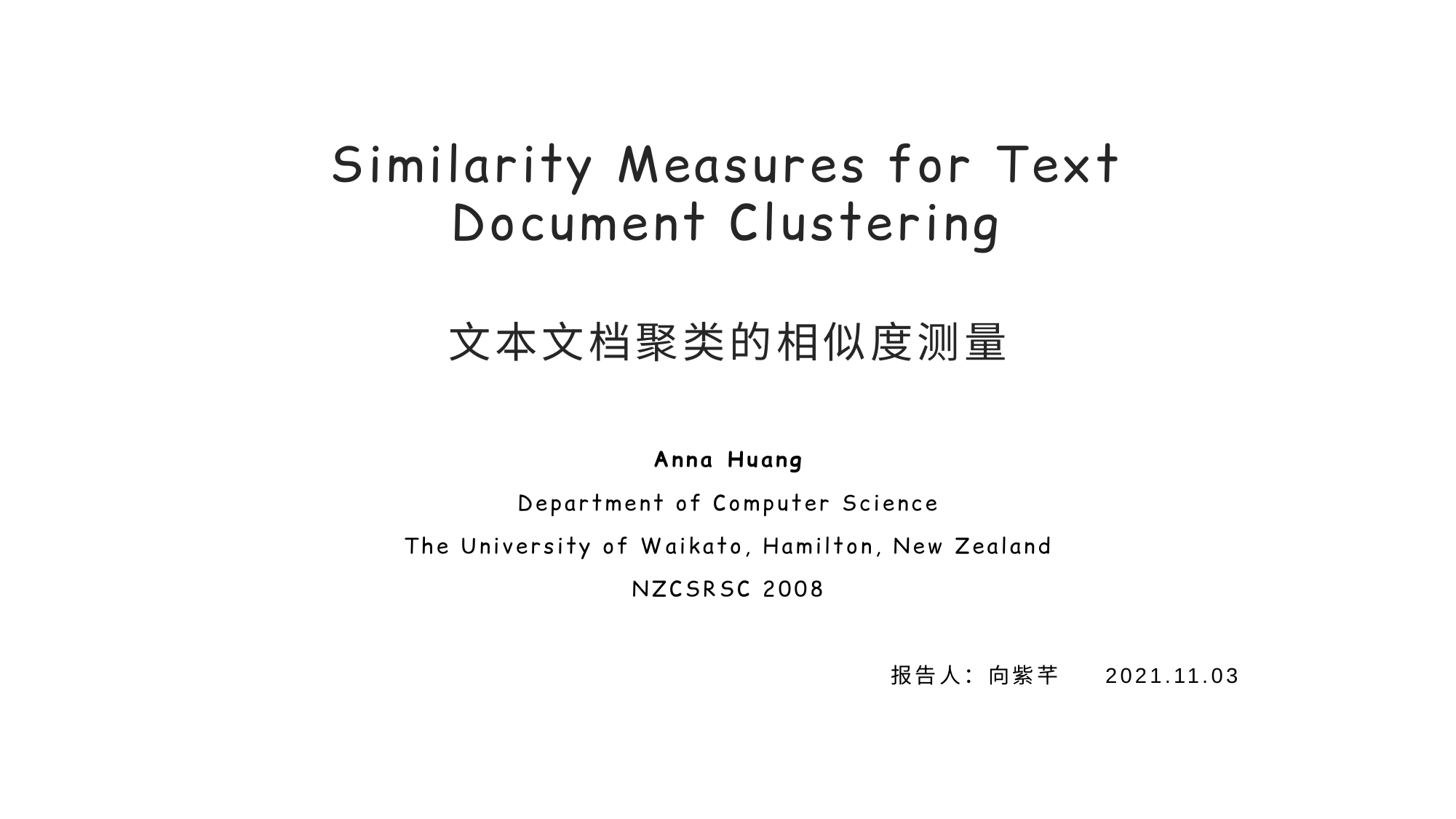

# Similarity Measures for Text Document Clustering 文本文档聚类的相似度测量
Anna Huang
Department of Computer Science
The University of Waikato, Hamilton, New Zealand
NZCSRSC 2008

                                                                                    报告人：向紫芊     2021.11.03
1